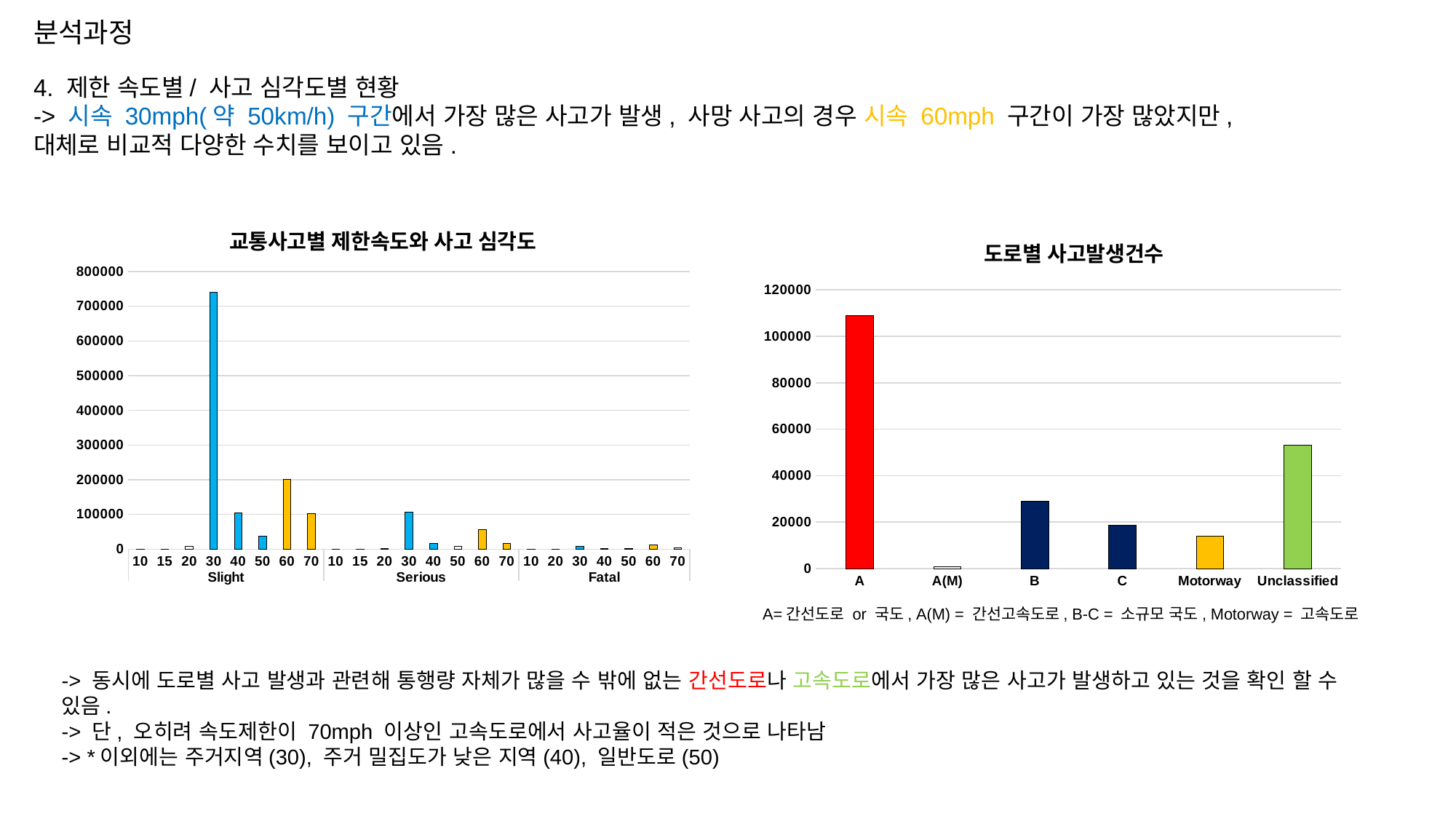

분석과정
4. 제한 속도별/ 사고 심각도별 현황
-> 시속 30mph(약 50km/h) 구간에서 가장 많은 사고가 발생, 사망 사고의 경우 시속 60mph 구간이 가장 많았지만,
대체로 비교적 다양한 수치를 보이고 있음.

### Chart: 교통사고별 제한속도와 사고 심각도

| Category | 요약 |
|---|---|
| 10 | 12.0 |
| 15 | 16.0 |
| 20 | 7404.0 |
| 30 | 739534.0 |
| 40 | 104205.0 |
| 50 | 37712.0 |
| 60 | 201139.0 |
| 70 | 102551.0 |
| 10 | 4.0 |
| 15 | 1.0 |
| 20 | 1129.0 |
| 30 | 105913.0 |
| 40 | 17190.0 |
| 50 | 7307.0 |
| 60 | 56684.0 |
| 70 | 17229.0 |
| 10 | 2.0 |
| 20 | 83.0 |
| 30 | 7405.0 |
| 40 | 2545.0 |
| 50 | 1386.0 |
| 60 | 12159.0 |
| 70 | 4379.0 |

### Chart: 도로별 사고발생건수

| Category | 요약 |
|---|---|
| A | 108818.0 |
| A(M) | 697.0 |
| B | 29115.0 |
| C | 18810.0 |
| Motorway | 14114.0 |
| Unclassified | 53259.0 |
A=간선도로 or 국도, A(M) = 간선고속도로, B-C = 소규모 국도, Motorway = 고속도로
-> 동시에 도로별 사고 발생과 관련해 통행량 자체가 많을 수 밖에 없는 간선도로나 고속도로에서 가장 많은 사고가 발생하고 있는 것을 확인 할 수 있음.
-> 단, 오히려 속도제한이 70mph 이상인 고속도로에서 사고율이 적은 것으로 나타남
-> *이외에는 주거지역(30), 주거 밀집도가 낮은 지역(40), 일반도로(50)